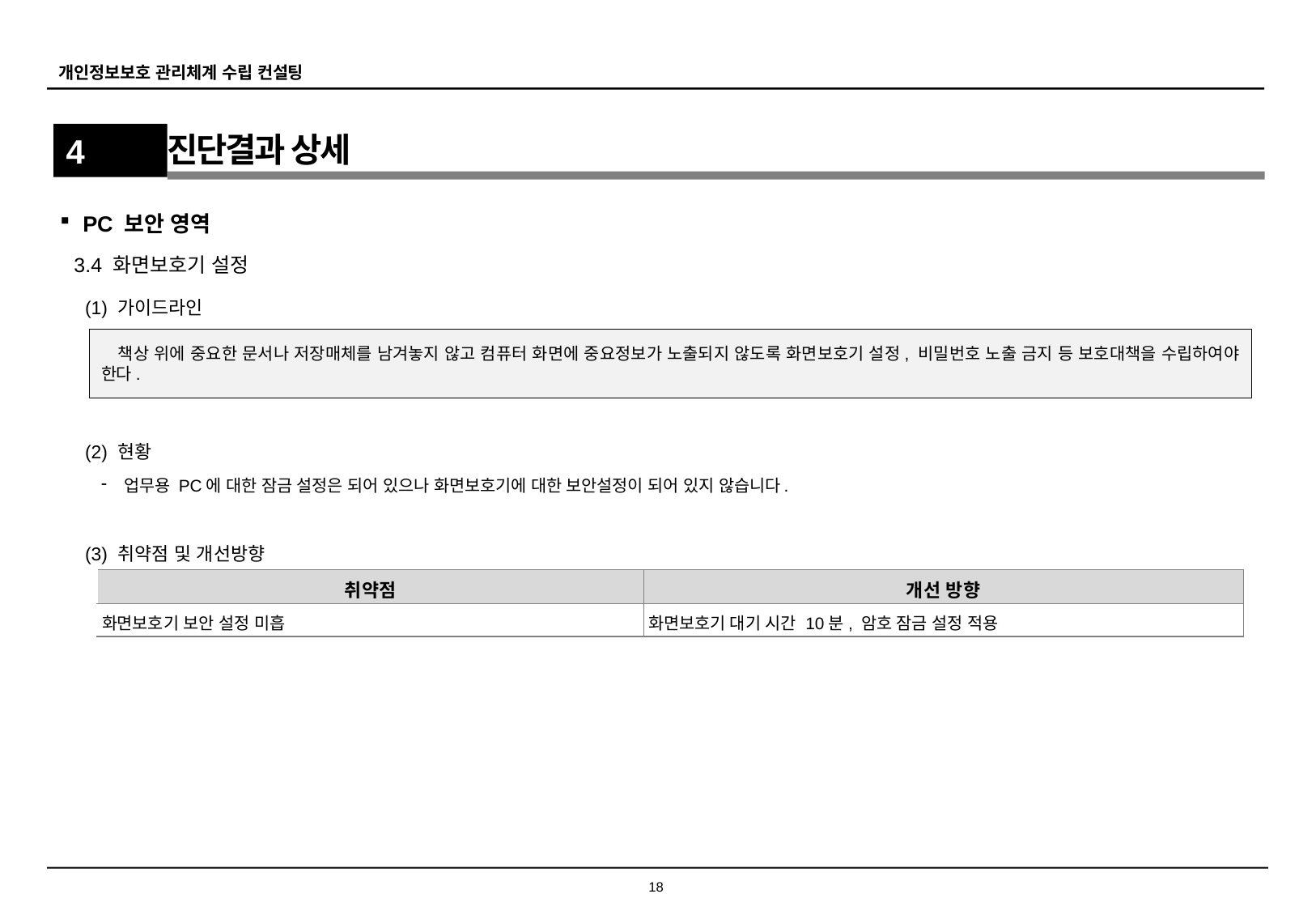

4
진단결과 상세

PC 보안 영역
3.4 화면보호기 설정
(1) 가이드라인
책상 위에 중요한 문서나 저장매체를 남겨놓지 않고 컴퓨터 화면에 중요정보가 노출되지 않도록 화면보호기 설정, 비밀번호 노출 금지 등 보호대책을 수립하여야 한다.
(2) 현황
업무용 PC에 대한 잠금 설정은 되어 있으나 화면보호기에 대한 보안설정이 되어 있지 않습니다.
(3) 취약점 및 개선방향
| 취약점 | 개선 방향 |
| --- | --- |
| 화면보호기 보안 설정 미흡 | 화면보호기 대기 시간 10분, 암호 잠금 설정 적용 |